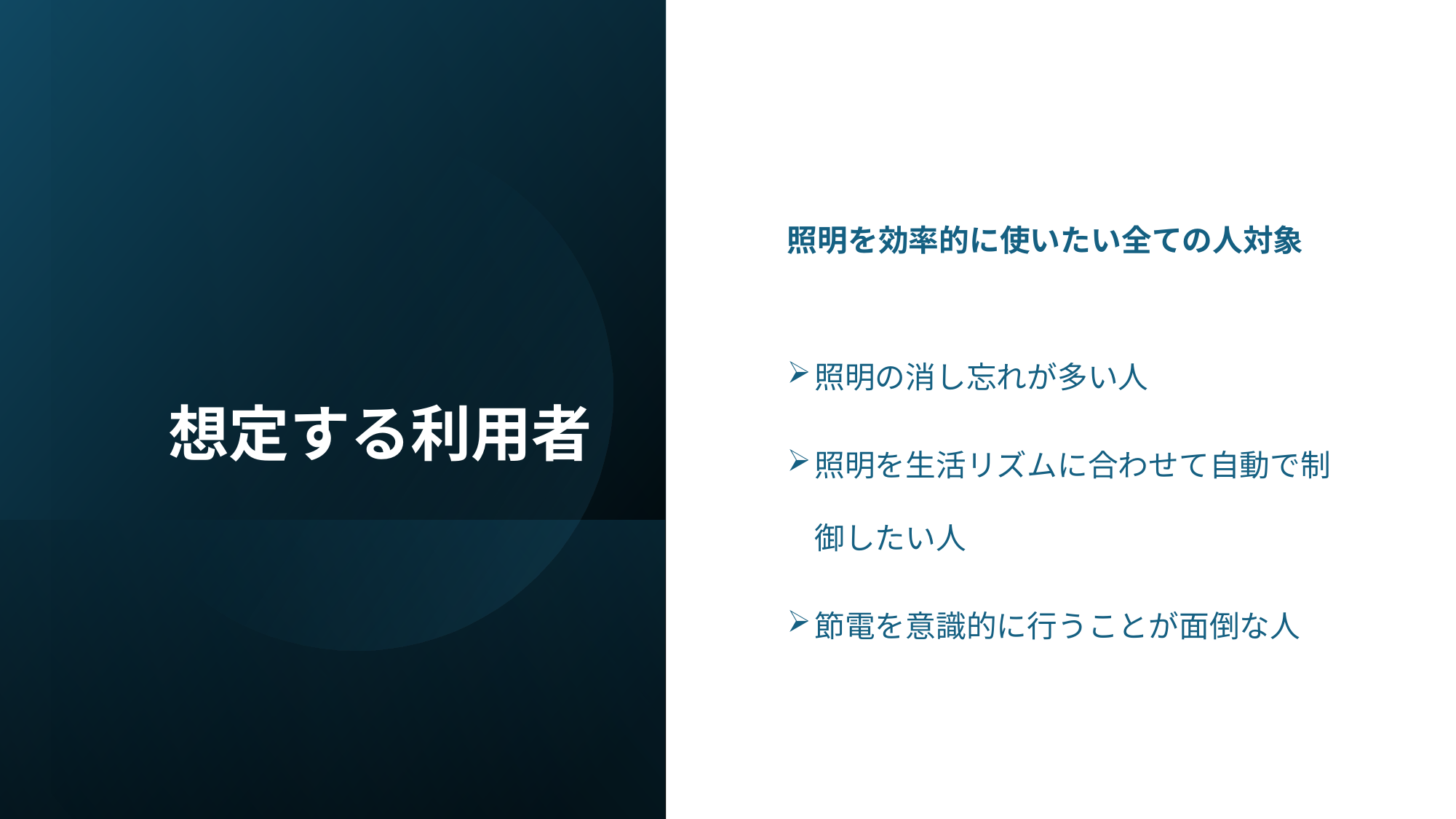

# 想定する利用者

照明を効率的に使いたい全ての人対象

照明の消し忘れが多い人
照明を生活リズムに合わせて自動で制御したい人
節電を意識的に行うことが面倒な人